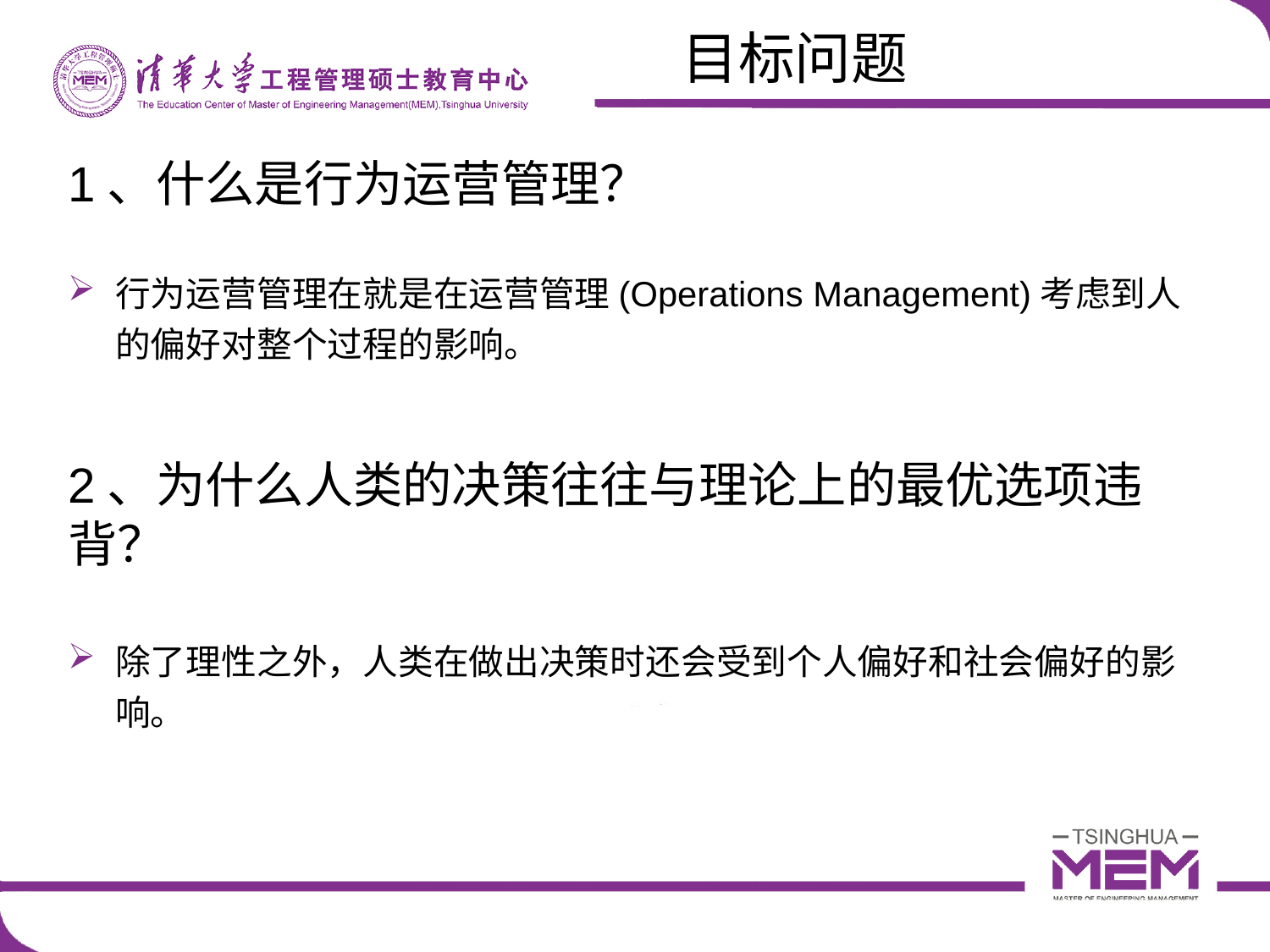

# 目标问题
1、什么是行为运营管理？

行为运营管理在就是在运营管理(Operations Management)考虑到人的偏好对整个过程的影响。

2、为什么人类的决策往往与理论上的最优选项违背？

除了理性之外，人类在做出决策时还会受到个人偏好和社会偏好的影响。